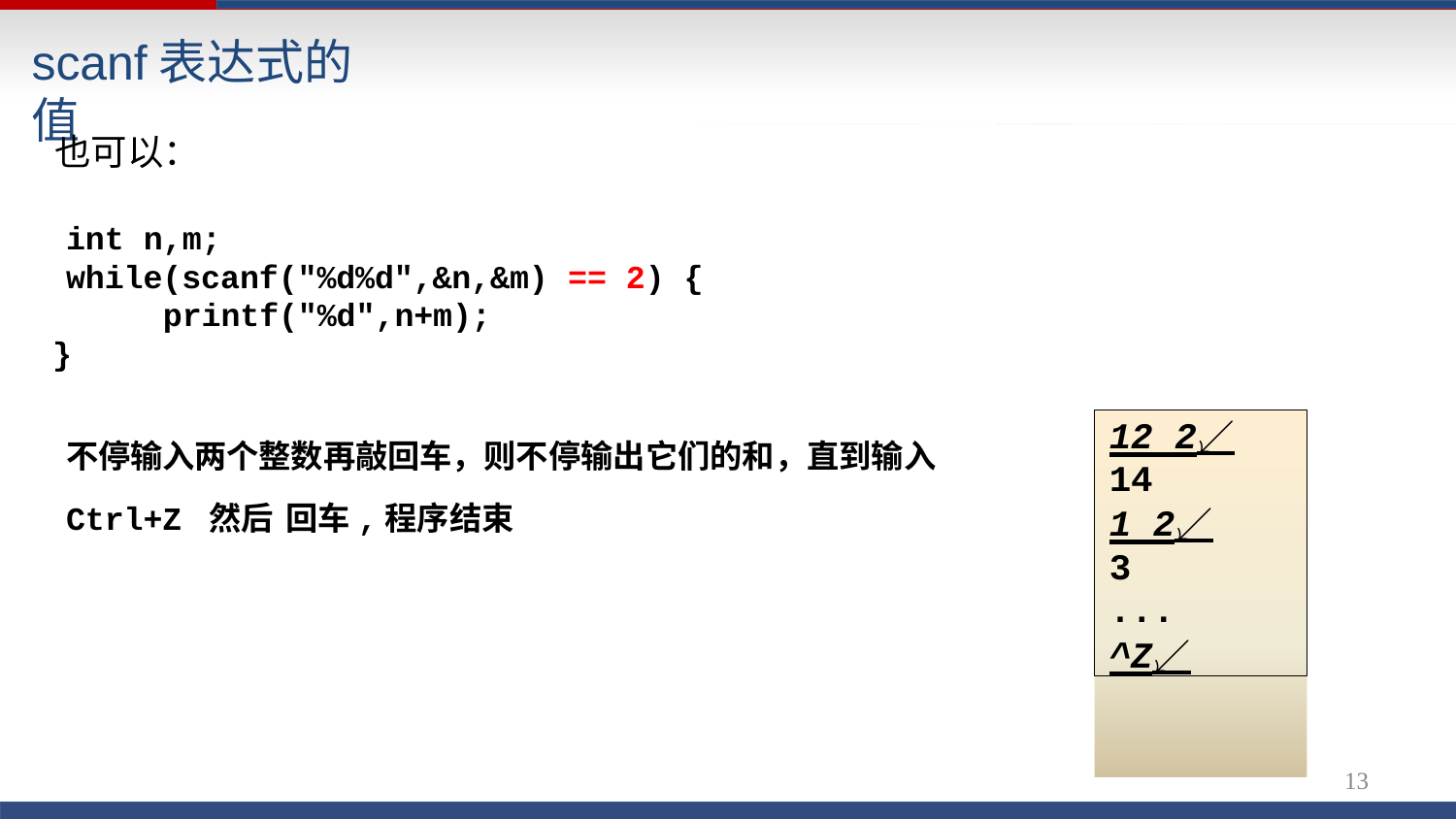

# scanf表达式的值
也可以：

int n,m;
while(scanf("%d%d",&n,&m) == 2) {  printf("%d",n+m);
}

12 2↙
14
1 2↙
3
...
^Z↙
不停输入两个整数再敲回车，则不停输出它们的和，直到输入

Ctrl+Z 然后 回车,程序结束
13